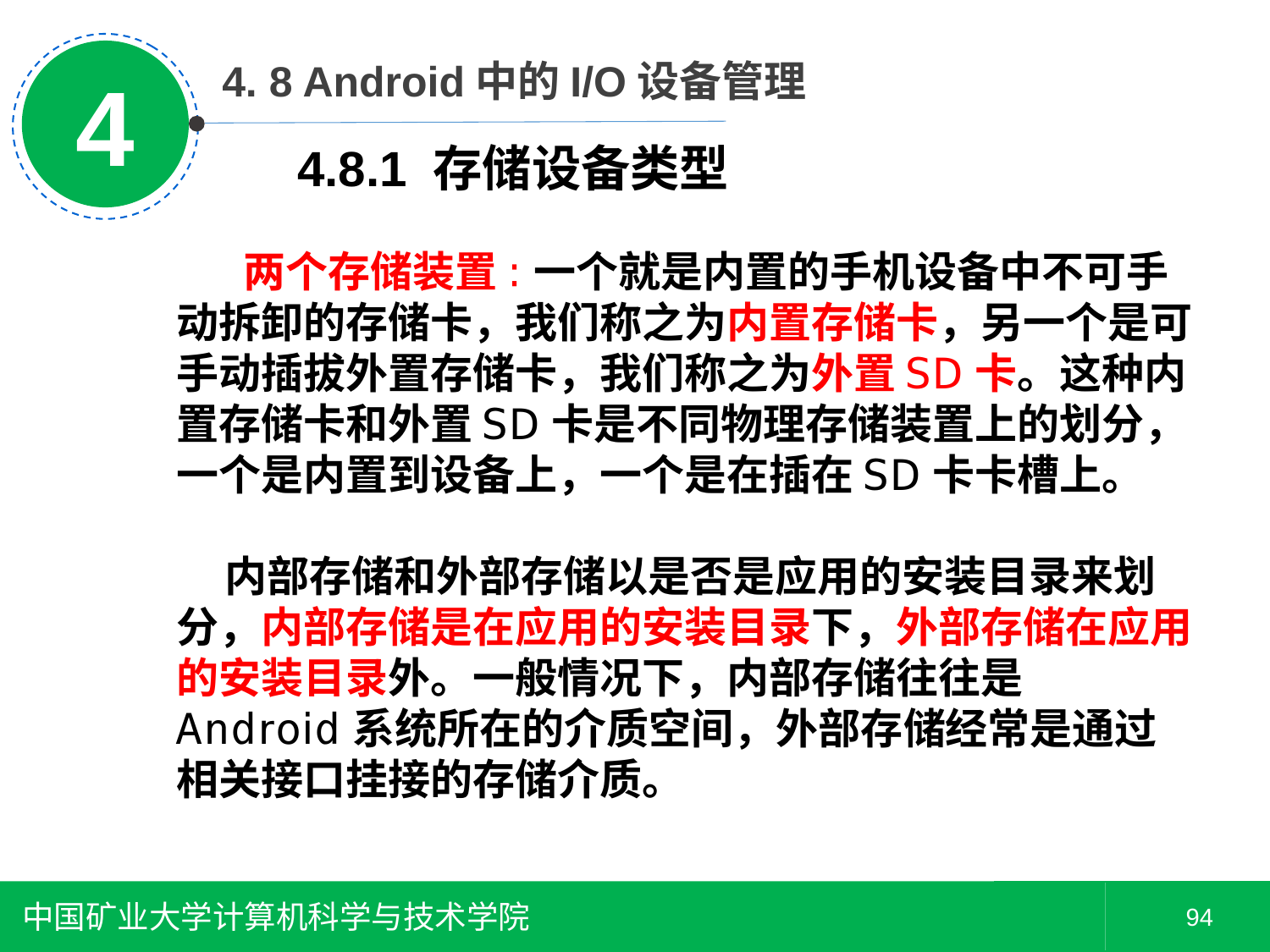

4
  4. 8 Android中的I/O设备管理

4.8.1 存储设备类型
      两个存储装置:一个就是内置的手机设备中不可手动拆卸的存储卡，我们称之为内置存储卡，另一个是可手动插拔外置存储卡，我们称之为外置SD卡。这种内置存储卡和外置SD卡是不同物理存储装置上的划分，一个是内置到设备上，一个是在插在SD卡卡槽上。

    内部存储和外部存储以是否是应用的安装目录来划分，内部存储是在应用的安装目录下，外部存储在应用的安装目录外。一般情况下，内部存储往往是Android系统所在的介质空间，外部存储经常是通过相关接口挂接的存储介质。